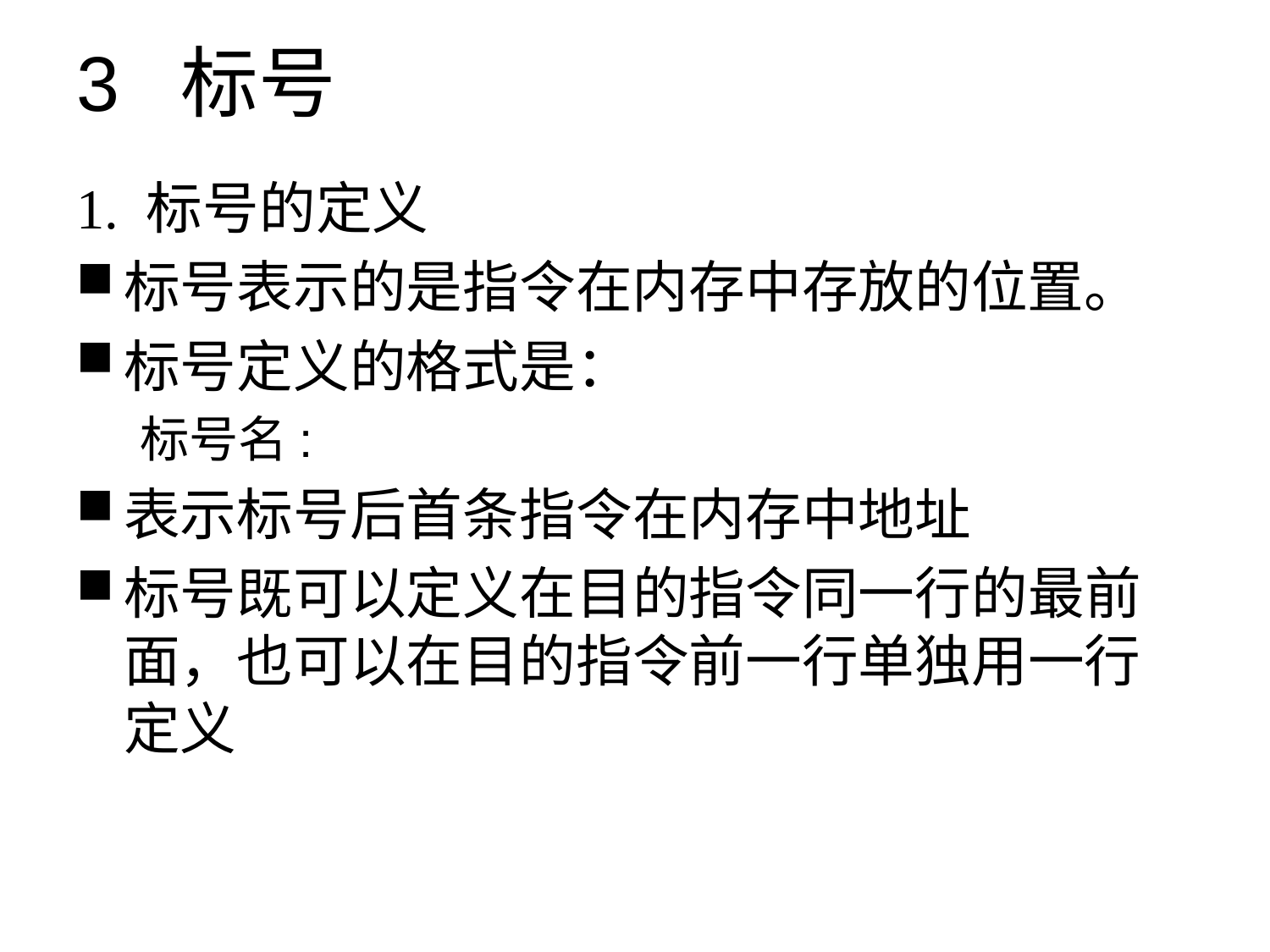

# 3  标号
1. 标号的定义
标号表示的是指令在内存中存放的位置。
标号定义的格式是：
标号名:
表示标号后首条指令在内存中地址
标号既可以定义在目的指令同一行的最前面，也可以在目的指令前一行单独用一行定义